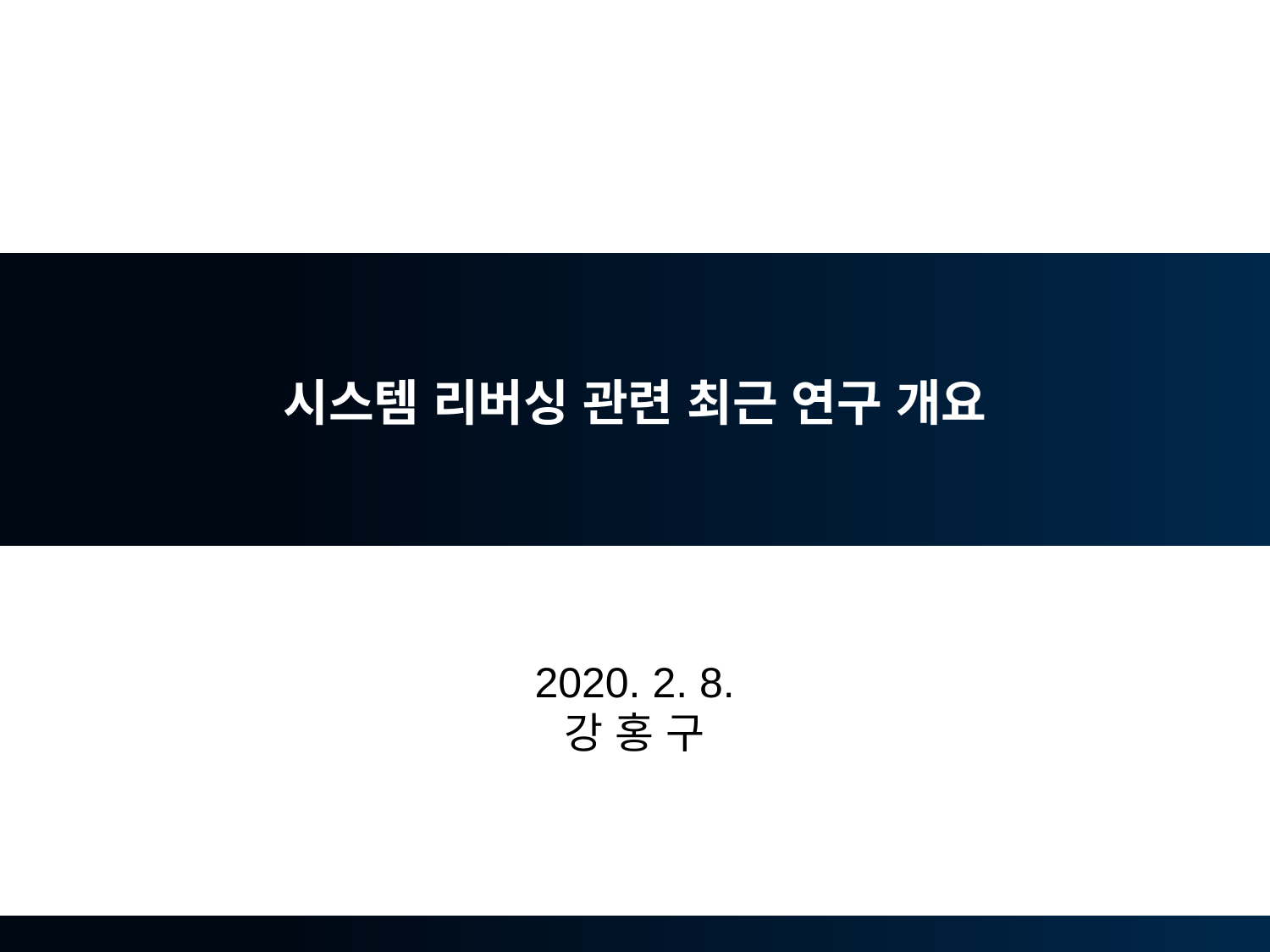

# 시스템 리버싱 관련 최근 연구 개요
2020. 2. 8.
강 홍 구